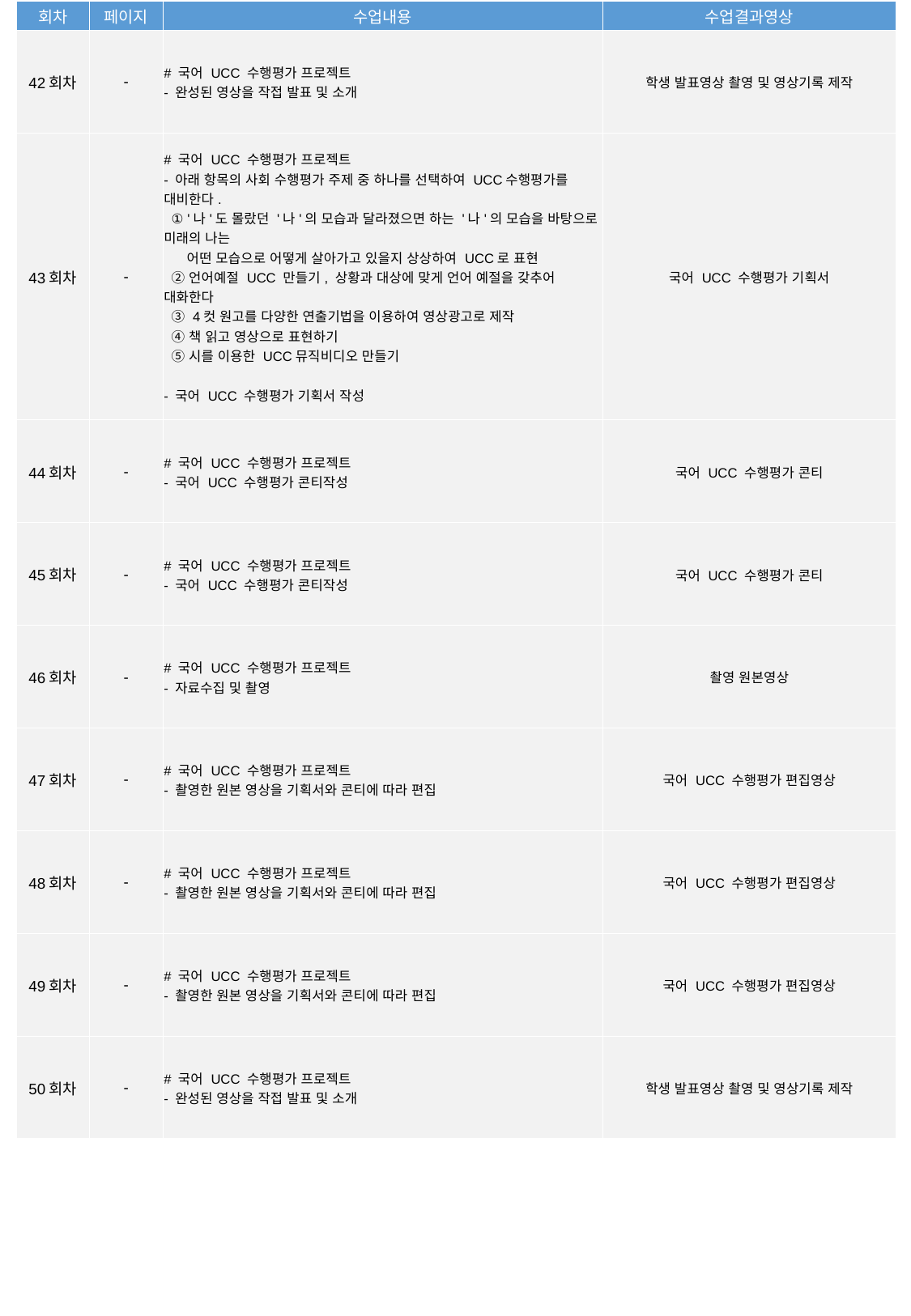

| 회차 | 페이지 | 수업내용 | 수업결과영상 |
| --- | --- | --- | --- |
| 42회차 | - | # 국어 UCC 수행평가 프로젝트 - 완성된 영상을 작접 발표 및 소개 | 학생 발표영상 촬영 및 영상기록 제작 |
| --- | --- | --- | --- |
| 43회차 | - | # 국어 UCC 수행평가 프로젝트 - 아래 항목의 사회 수행평가 주제 중 하나를 선택하여 UCC수행평가를 대비한다. ① '나'도 몰랐던 '나'의 모습과 달라졌으면 하는 '나'의 모습을 바탕으로 미래의 나는 어떤 모습으로 어떻게 살아가고 있을지 상상하여 UCC로 표현 ② 언어예절 UCC 만들기, 상황과 대상에 맞게 언어 예절을 갖추어 대화한다 ③ 4컷 원고를 다양한 연출기법을 이용하여 영상광고로 제작 ④ 책 읽고 영상으로 표현하기 ⑤ 시를 이용한 UCC뮤직비디오 만들기 - 국어 UCC 수행평가 기획서 작성 | 국어 UCC 수행평가 기획서 |
| 44회차 | - | # 국어 UCC 수행평가 프로젝트 - 국어 UCC 수행평가 콘티작성 | 국어 UCC 수행평가 콘티 |
| 45회차 | - | # 국어 UCC 수행평가 프로젝트 - 국어 UCC 수행평가 콘티작성 | 국어 UCC 수행평가 콘티 |
| 46회차 | - | # 국어 UCC 수행평가 프로젝트 - 자료수집 및 촬영 | 촬영 원본영상 |
| 47회차 | - | # 국어 UCC 수행평가 프로젝트 - 촬영한 원본 영상을 기획서와 콘티에 따라 편집 | 국어 UCC 수행평가 편집영상 |
| 48회차 | - | # 국어 UCC 수행평가 프로젝트 - 촬영한 원본 영상을 기획서와 콘티에 따라 편집 | 국어 UCC 수행평가 편집영상 |
| 49회차 | - | # 국어 UCC 수행평가 프로젝트 - 촬영한 원본 영상을 기획서와 콘티에 따라 편집 | 국어 UCC 수행평가 편집영상 |
| 50회차 | - | # 국어 UCC 수행평가 프로젝트 - 완성된 영상을 작접 발표 및 소개 | 학생 발표영상 촬영 및 영상기록 제작 |